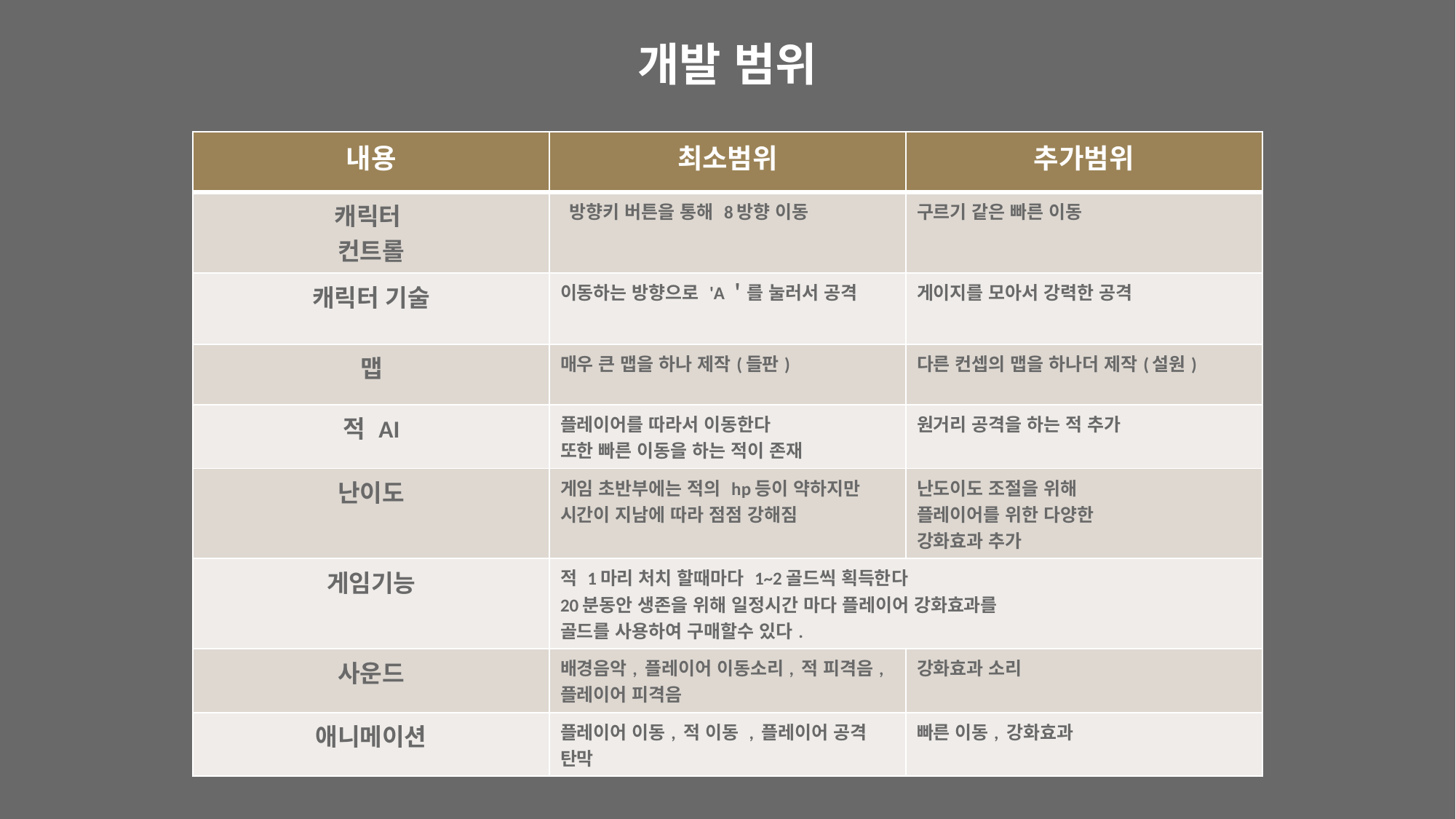

개발 범위
| 내용 | 최소범위 | 추가범위 |
| --- | --- | --- |
| 캐릭터 컨트롤 | 방향키 버튼을 통해 8방향 이동 | 구르기 같은 빠른 이동 |
| 캐릭터 기술 | 이동하는 방향으로 'A＇를 눌러서 공격 | 게이지를 모아서 강력한 공격 |
| 맵 | 매우 큰 맵을 하나 제작(들판) | 다른 컨셉의 맵을 하나더 제작(설원) |
| 적 AI | 플레이어를 따라서 이동한다 또한 빠른 이동을 하는 적이 존재 | 원거리 공격을 하는 적 추가 |
| 난이도 | 게임 초반부에는 적의 hp등이 약하지만 시간이 지남에 따라 점점 강해짐 | 난도이도 조절을 위해 플레이어를 위한 다양한 강화효과 추가 |
| 게임기능 | 적 1마리 처치 할때마다 1~2골드씩 획득한다 20분동안 생존을 위해 일정시간 마다 플레이어 강화효과를 골드를 사용하여 구매할수 있다. |  |
| 사운드 | 배경음악, 플레이어 이동소리, 적 피격음, 플레이어 피격음 | 강화효과 소리 |
| 애니메이션 | 플레이어 이동, 적 이동 , 플레이어 공격 탄막 | 빠른 이동, 강화효과 |